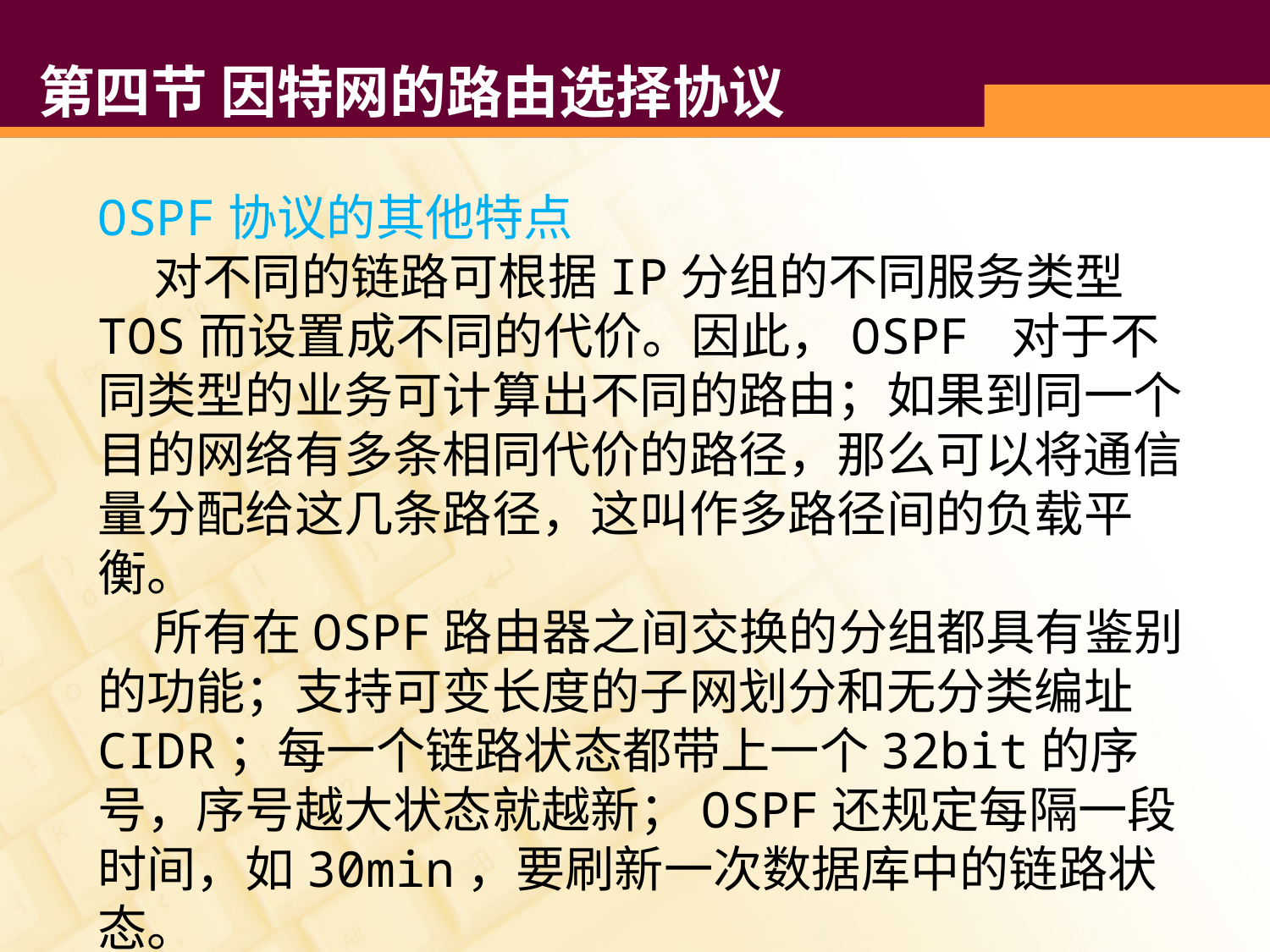

# 第四节 因特网的路由选择协议
OSPF协议的其他特点
    对不同的链路可根据IP分组的不同服务类型TOS而设置成不同的代价。因此，OSPF 对于不同类型的业务可计算出不同的路由；如果到同一个目的网络有多条相同代价的路径，那么可以将通信量分配给这几条路径，这叫作多路径间的负载平衡。
    所有在OSPF路由器之间交换的分组都具有鉴别的功能；支持可变长度的子网划分和无分类编址CIDR；每一个链路状态都带上一个32bit的序号，序号越大状态就越新；OSPF还规定每隔一段时间，如30min，要刷新一次数据库中的链路状态。